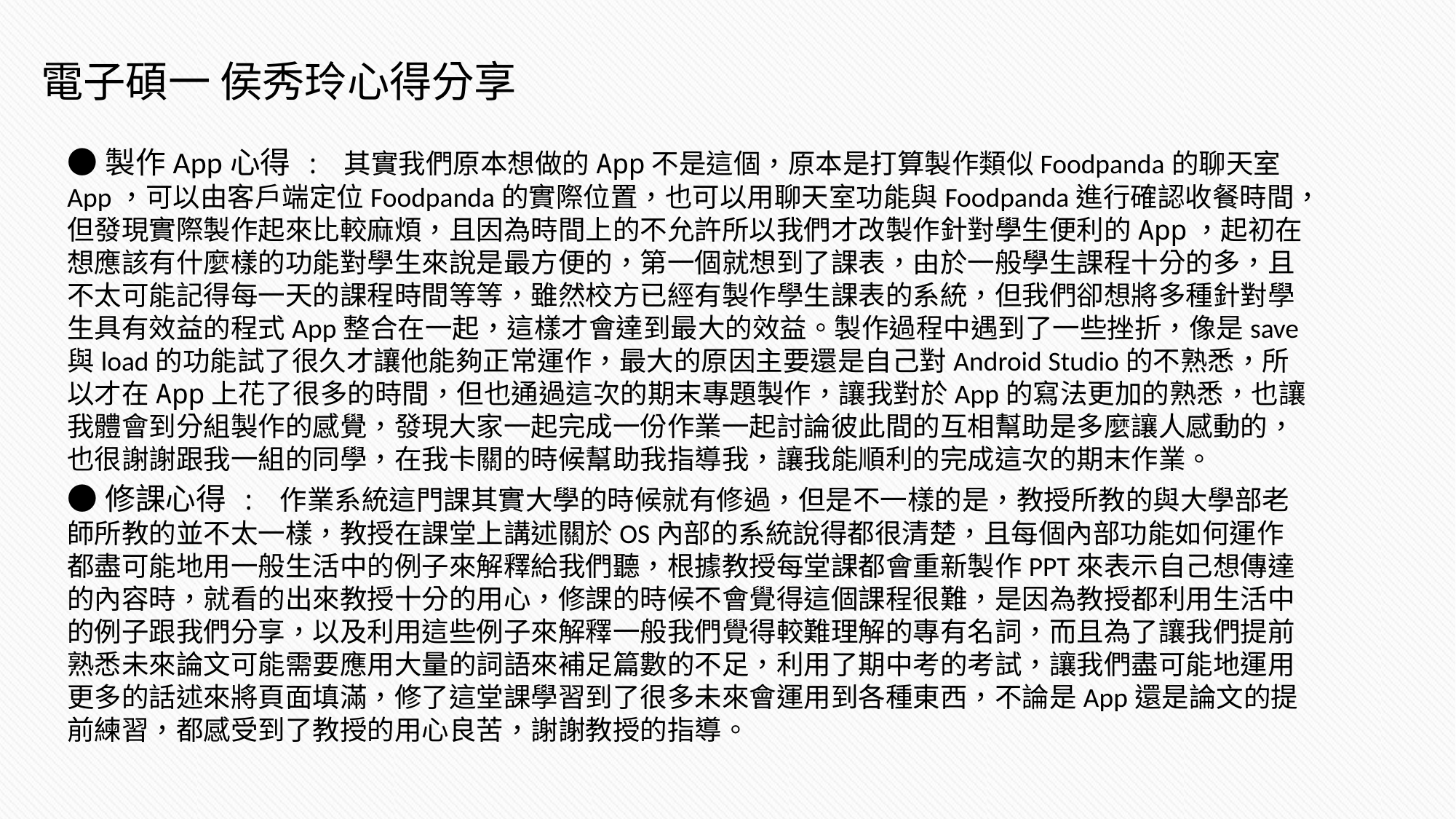

電子碩一 侯秀玲心得分享
●製作App心得 : 其實我們原本想做的App不是這個，原本是打算製作類似Foodpanda的聊天室App，可以由客戶端定位Foodpanda的實際位置，也可以用聊天室功能與Foodpanda進行確認收餐時間，但發現實際製作起來比較麻煩，且因為時間上的不允許所以我們才改製作針對學生便利的App，起初在想應該有什麼樣的功能對學生來說是最方便的，第一個就想到了課表，由於一般學生課程十分的多，且不太可能記得每一天的課程時間等等，雖然校方已經有製作學生課表的系統，但我們卻想將多種針對學生具有效益的程式App整合在一起，這樣才會達到最大的效益。製作過程中遇到了一些挫折，像是save與load的功能試了很久才讓他能夠正常運作，最大的原因主要還是自己對Android Studio的不熟悉，所以才在App上花了很多的時間，但也通過這次的期末專題製作，讓我對於App的寫法更加的熟悉，也讓我體會到分組製作的感覺，發現大家一起完成一份作業一起討論彼此間的互相幫助是多麼讓人感動的，也很謝謝跟我一組的同學，在我卡關的時候幫助我指導我，讓我能順利的完成這次的期末作業。
●修課心得 : 作業系統這門課其實大學的時候就有修過，但是不一樣的是，教授所教的與大學部老師所教的並不太一樣，教授在課堂上講述關於OS內部的系統說得都很清楚，且每個內部功能如何運作都盡可能地用一般生活中的例子來解釋給我們聽，根據教授每堂課都會重新製作PPT來表示自己想傳達的內容時，就看的出來教授十分的用心，修課的時候不會覺得這個課程很難，是因為教授都利用生活中的例子跟我們分享，以及利用這些例子來解釋一般我們覺得較難理解的專有名詞，而且為了讓我們提前熟悉未來論文可能需要應用大量的詞語來補足篇數的不足，利用了期中考的考試，讓我們盡可能地運用更多的話述來將頁面填滿，修了這堂課學習到了很多未來會運用到各種東西，不論是App還是論文的提前練習，都感受到了教授的用心良苦，謝謝教授的指導。